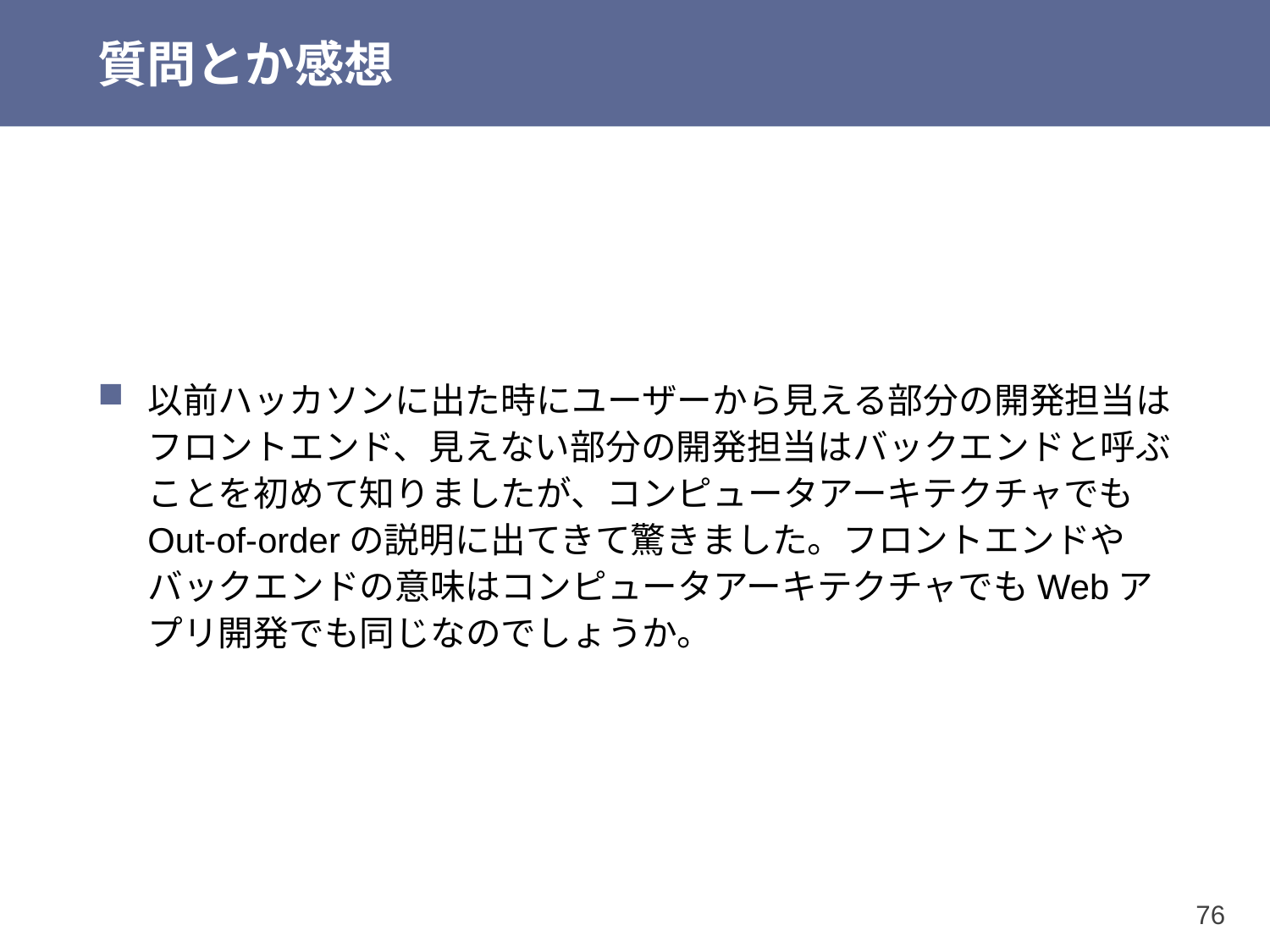

# 質問とか感想
以前ハッカソンに出た時にユーザーから見える部分の開発担当はフロントエンド、見えない部分の開発担当はバックエンドと呼ぶことを初めて知りましたが、コンピュータアーキテクチャでもOut-of-orderの説明に出てきて驚きました。フロントエンドやバックエンドの意味はコンピュータアーキテクチャでもWebアプリ開発でも同じなのでしょうか。